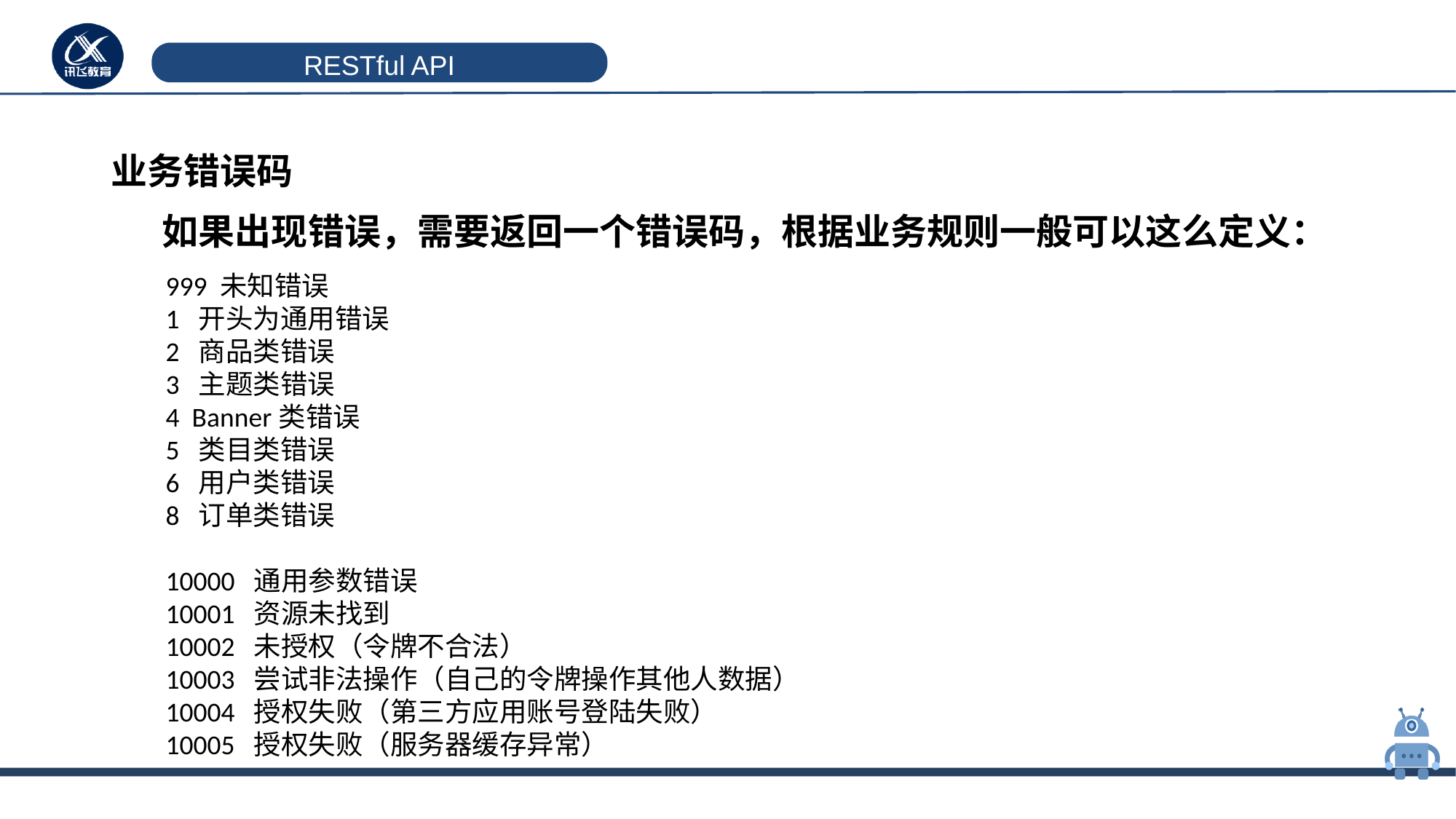

# RESTful API
业务错误码
如果出现错误，需要返回一个错误码，根据业务规则一般可以这么定义：
999 未知错误
1  开头为通用错误
2  商品类错误
3  主题类错误
4  Banner类错误
5  类目类错误
6  用户类错误
8  订单类错误

10000  通用参数错误
10001  资源未找到
10002  未授权（令牌不合法）
10003  尝试非法操作（自己的令牌操作其他人数据）
10004  授权失败（第三方应用账号登陆失败）
10005  授权失败（服务器缓存异常）